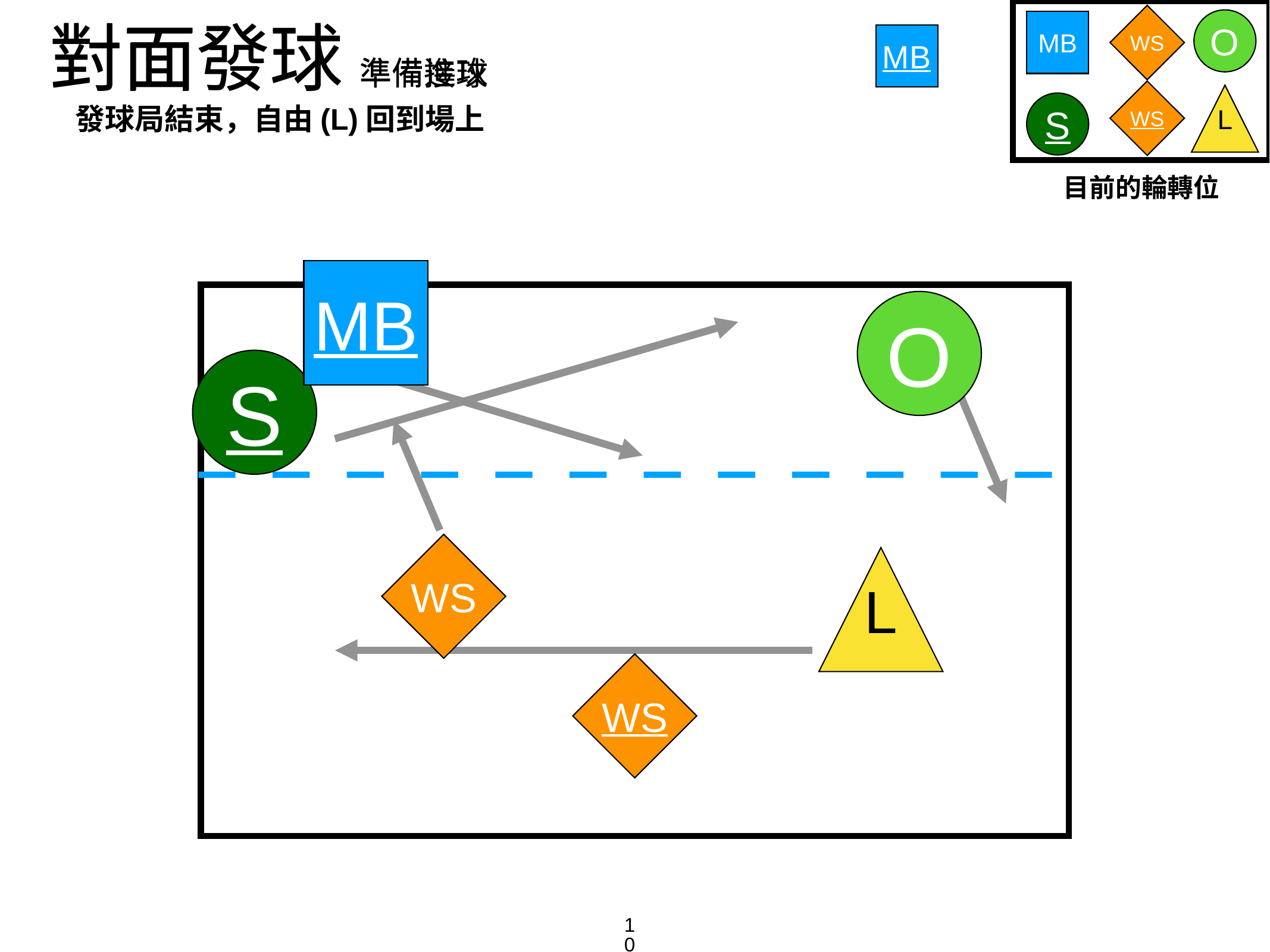

# 對面發球 準備接球
對面發球 準備進攻

WS
O
MB
MB
WS
L
S
發球局結束，自由(L)回到場上
目前的輪轉位
MB

O

S

WS
L

WS
10